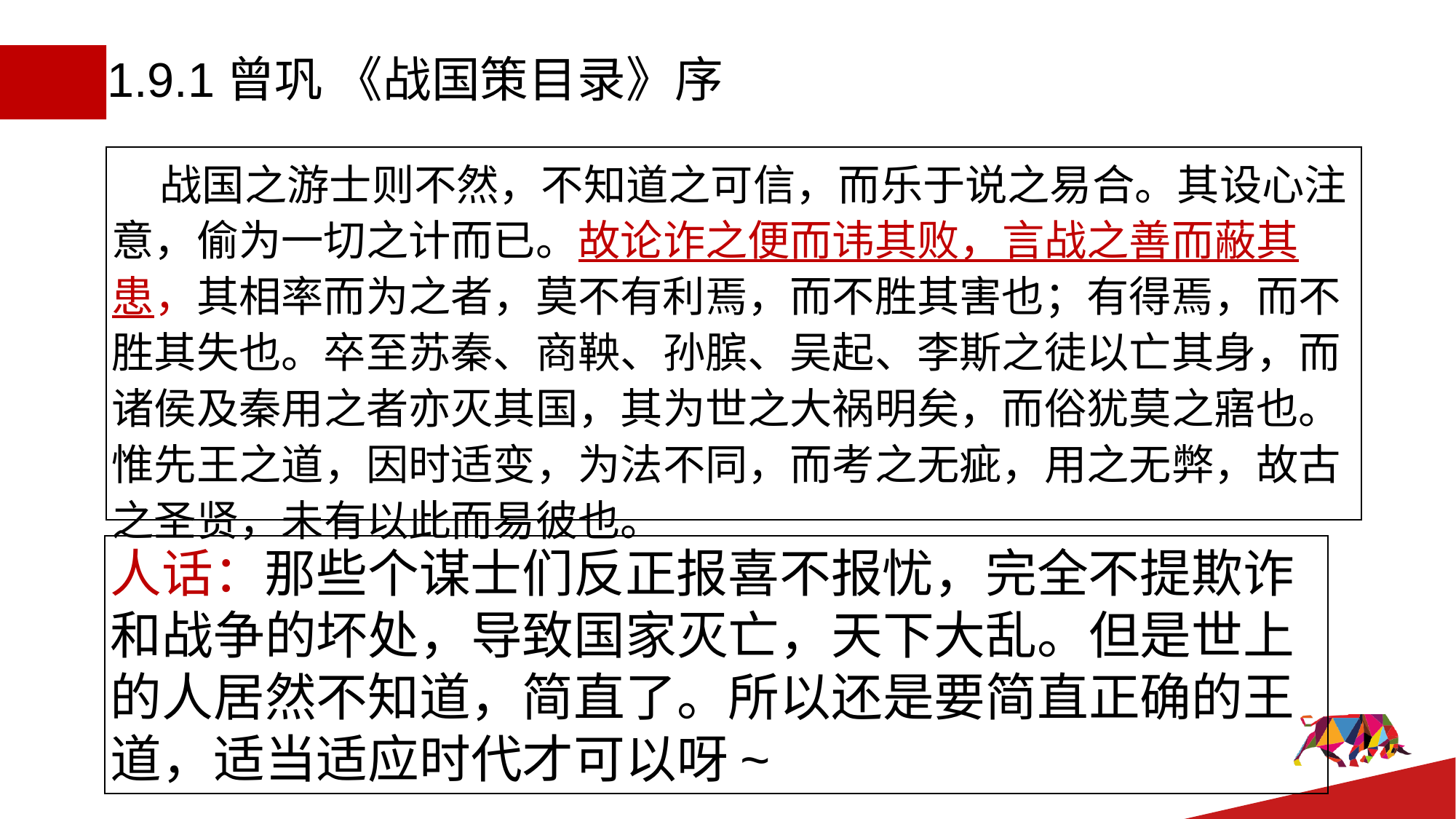

1.9.1曾巩 《战国策目录》序
    战国之游士则不然，不知道之可信，而乐于说之易合。其设心注意，偷为一切之计而已。故论诈之便而讳其败，言战之善而蔽其患，其相率而为之者，莫不有利焉，而不胜其害也；有得焉，而不胜其失也。卒至苏秦、商鞅、孙膑、吴起、李斯之徒以亡其身，而诸侯及秦用之者亦灭其国，其为世之大祸明矣，而俗犹莫之寤也。惟先王之道，因时适变，为法不同，而考之无疵，用之无弊，故古之圣贤，未有以此而易彼也。
人话：那些个谋士们反正报喜不报忧，完全不提欺诈和战争的坏处，导致国家灭亡，天下大乱。但是世上的人居然不知道，简直了。所以还是要简直正确的王道，适当适应时代才可以呀~